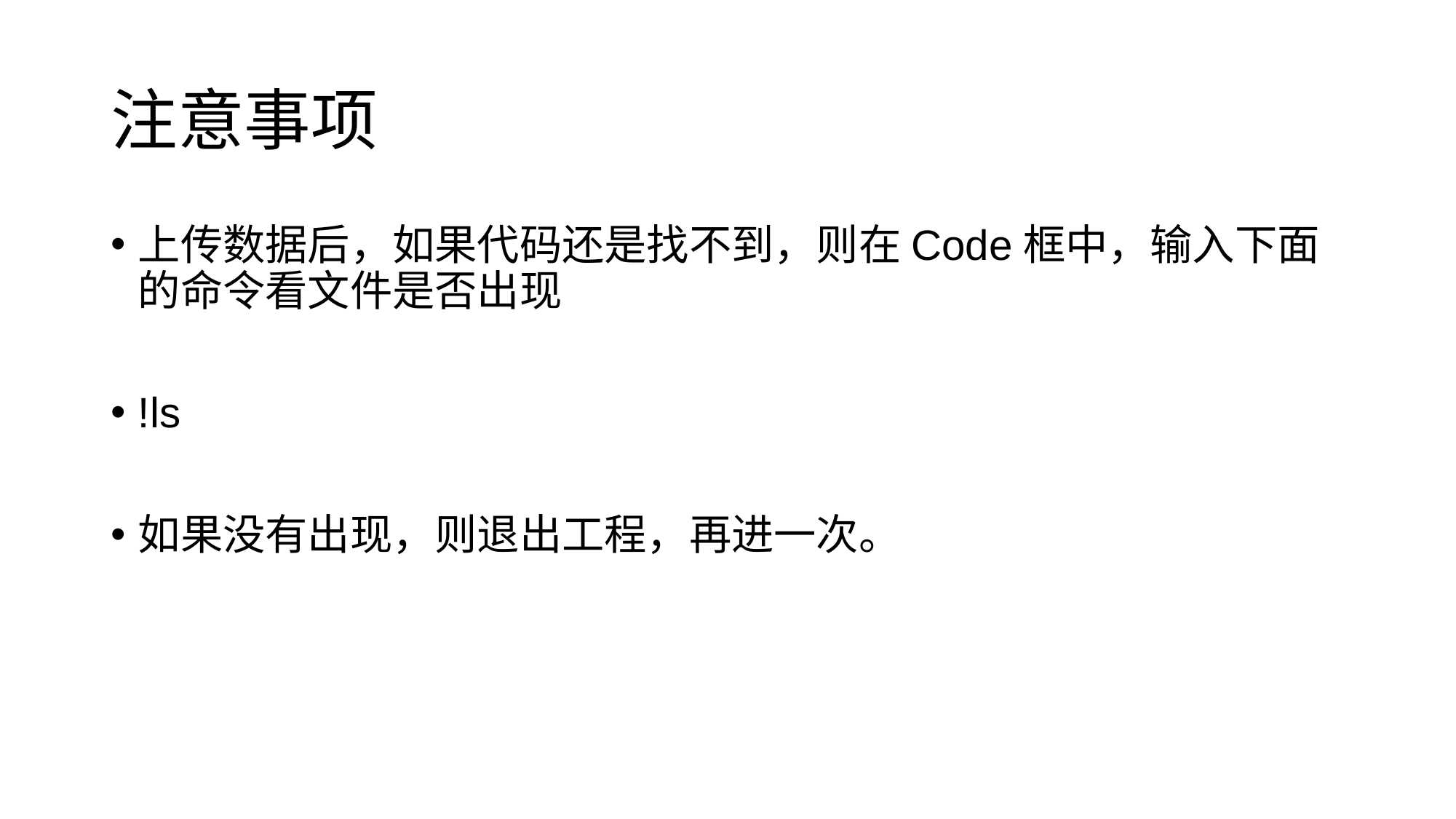

# 注意事项
上传数据后，如果代码还是找不到，则在Code框中，输入下面的命令看文件是否出现

!ls

如果没有出现，则退出工程，再进一次。